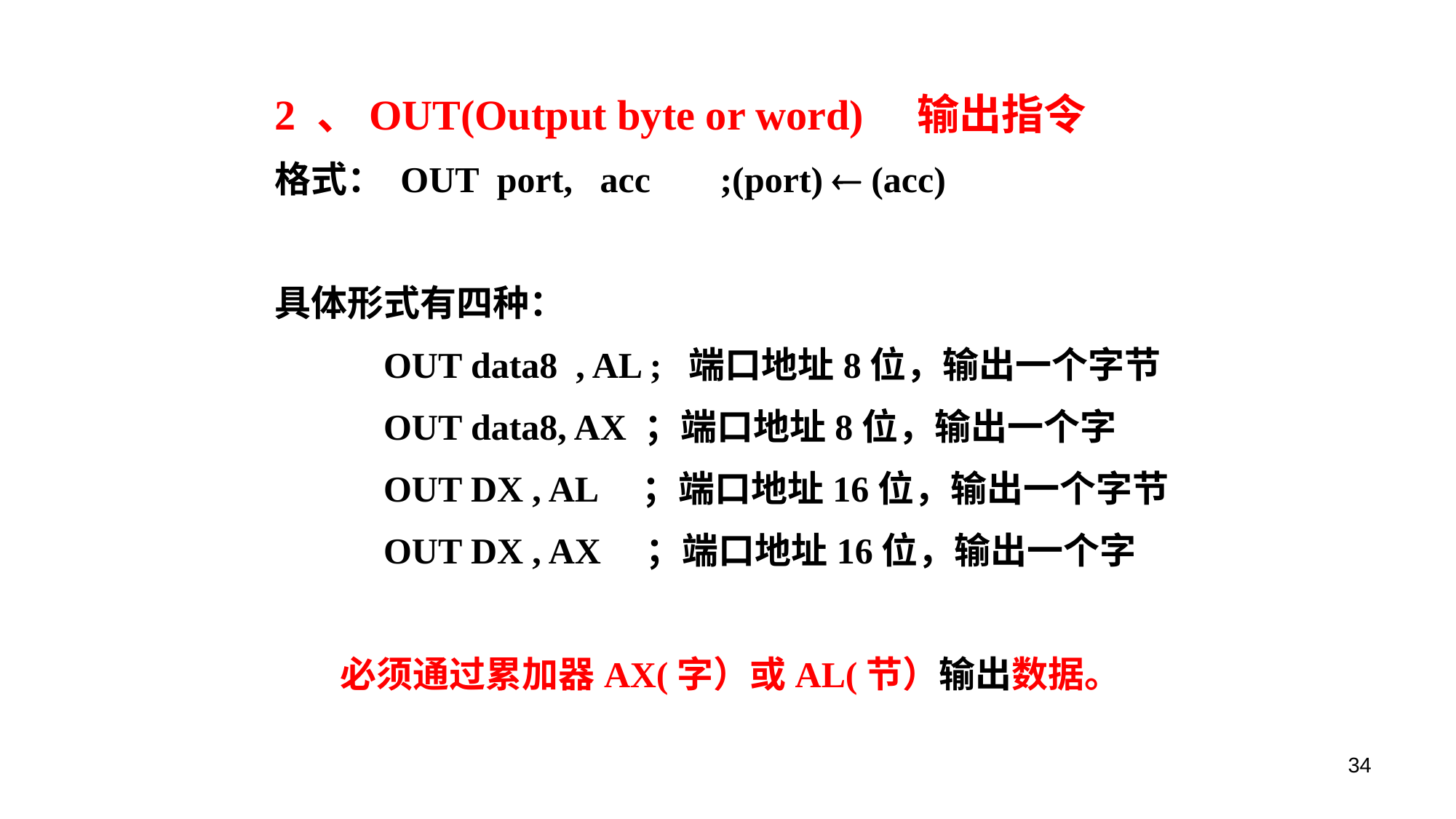

2 、OUT(Output byte or word)    输出指令
格式： OUT  port,   acc	 ;(port) ← (acc)

具体形式有四种：
            OUT data8  , AL ;  端口地址8位，输出一个字节
	OUT data8, AX ；端口地址8位，输出一个字
	OUT DX , AL    ；端口地址16位，输出一个字节
            OUT DX , AX    ；端口地址16位，输出一个字

       必须通过累加器AX(字）或AL(节）输出数据。
34